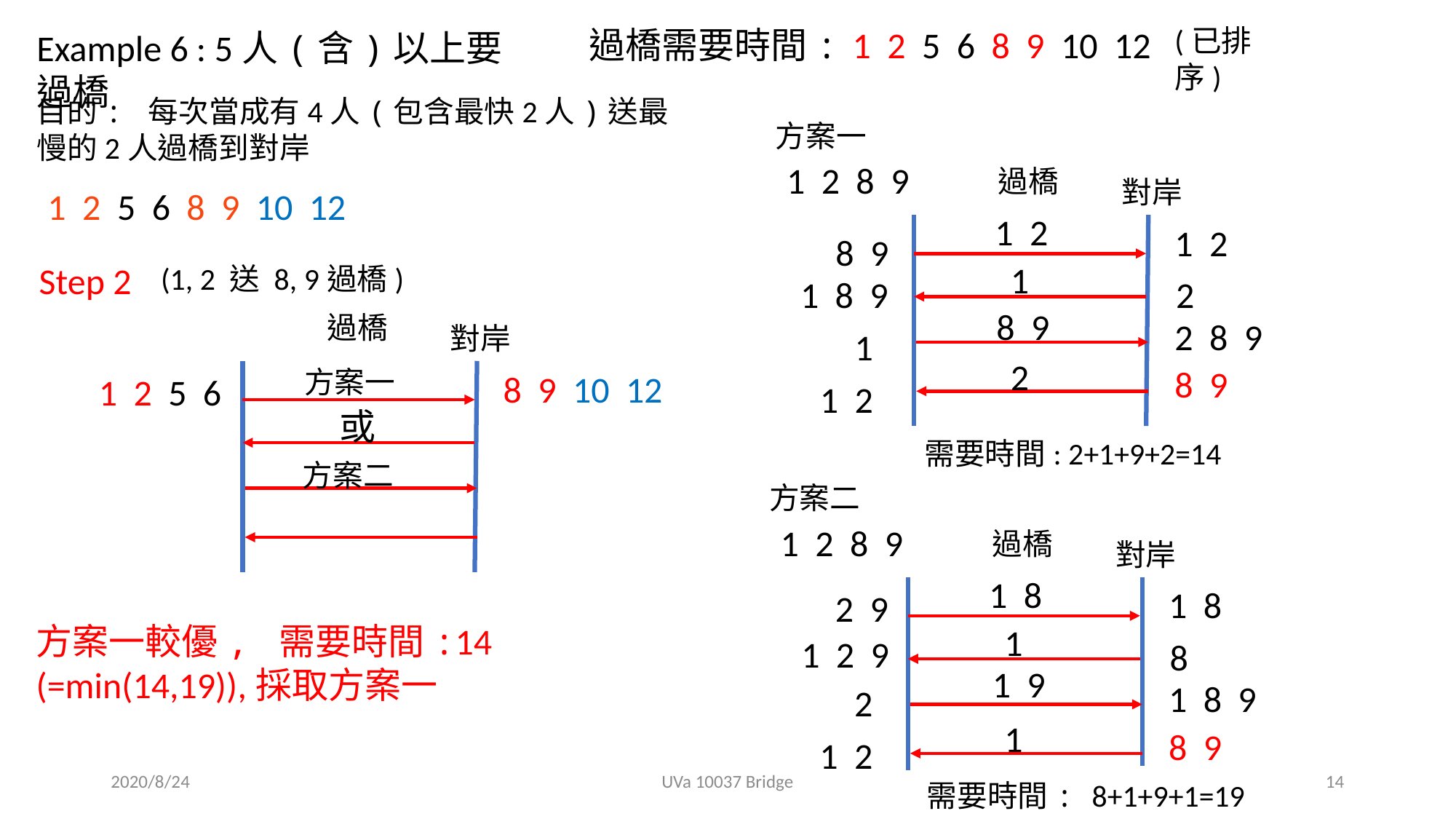

(已排序)
過橋需要時間:
1  2  5  6  8  9  10  12
Example 6 : 5人(含)以上要過橋
目的: 每次當成有4人(包含最快2人)送最慢的2人過橋到對岸
方案一
1  2  8  9
過橋
對岸
1  2
1  2
8  9
1
2
1  8  9
8  9
2  8  9
1
2
8  9
1  2
1  2  5  6  8  9  10  12
Step 2
(1, 2 送 8, 9過橋)
過橋
對岸
方案一
8  9  10  12
        1  2  5  6
或
需要時間: 2+1+9+2=14
方案二
方案二
1  2  8  9
過橋
對岸
1  8
1  8
2  9
1
1  2  9
8
1  9
1  8  9
2
1
8  9
1  2
方案一較優, 需要時間:14 (=min(14,19)),採取方案一
2020/8/24
UVa 10037 Bridge
14
需要時間: 8+1+9+1=19